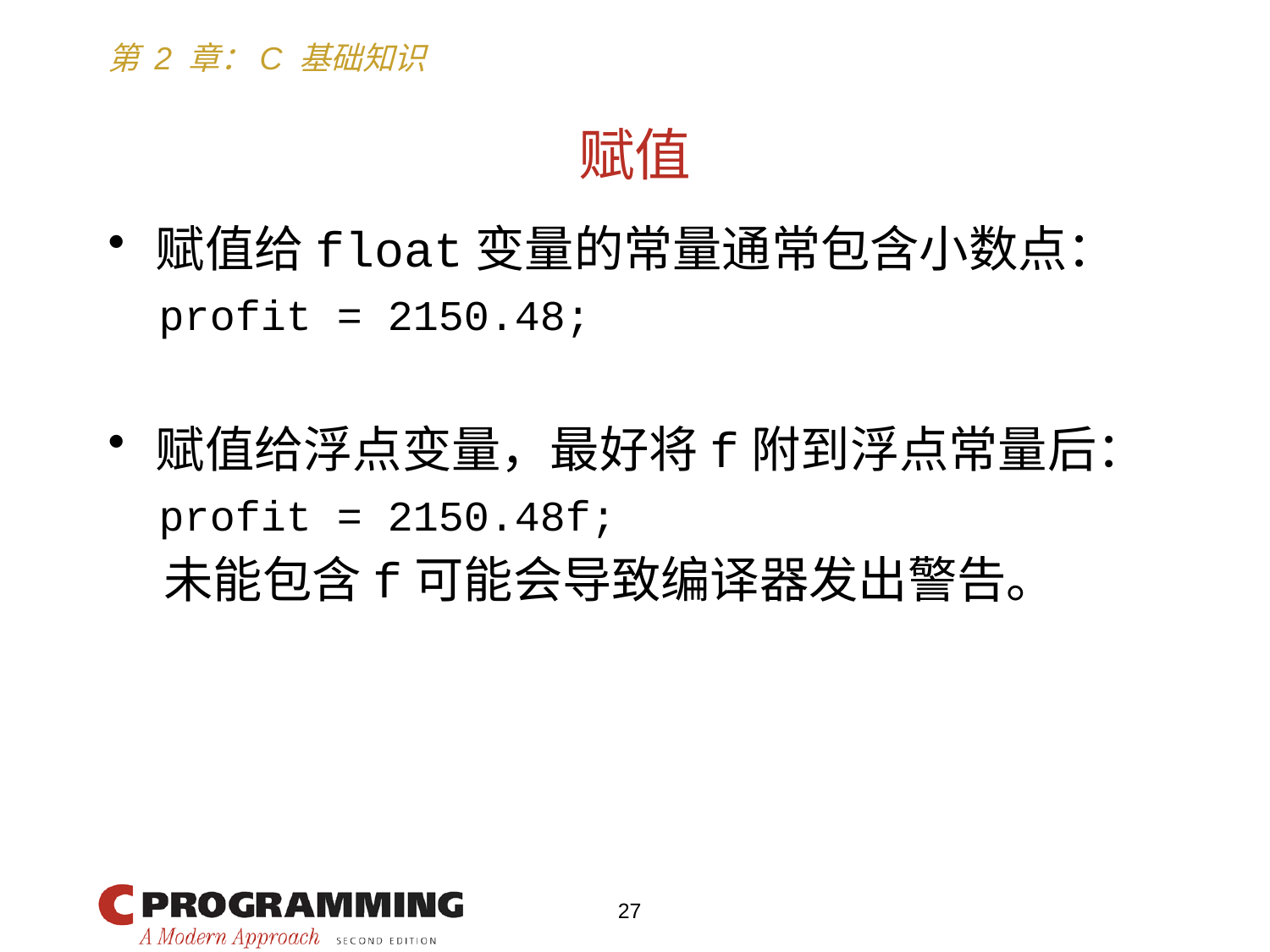

# 赋值
赋值给float变量的常量通常包含小数点：
  profit = 2150.48;

赋值给浮点变量，最好将f附到浮点常量后：
  profit = 2150.48f;
    未能包含f可能会导致编译器发出警告。
27